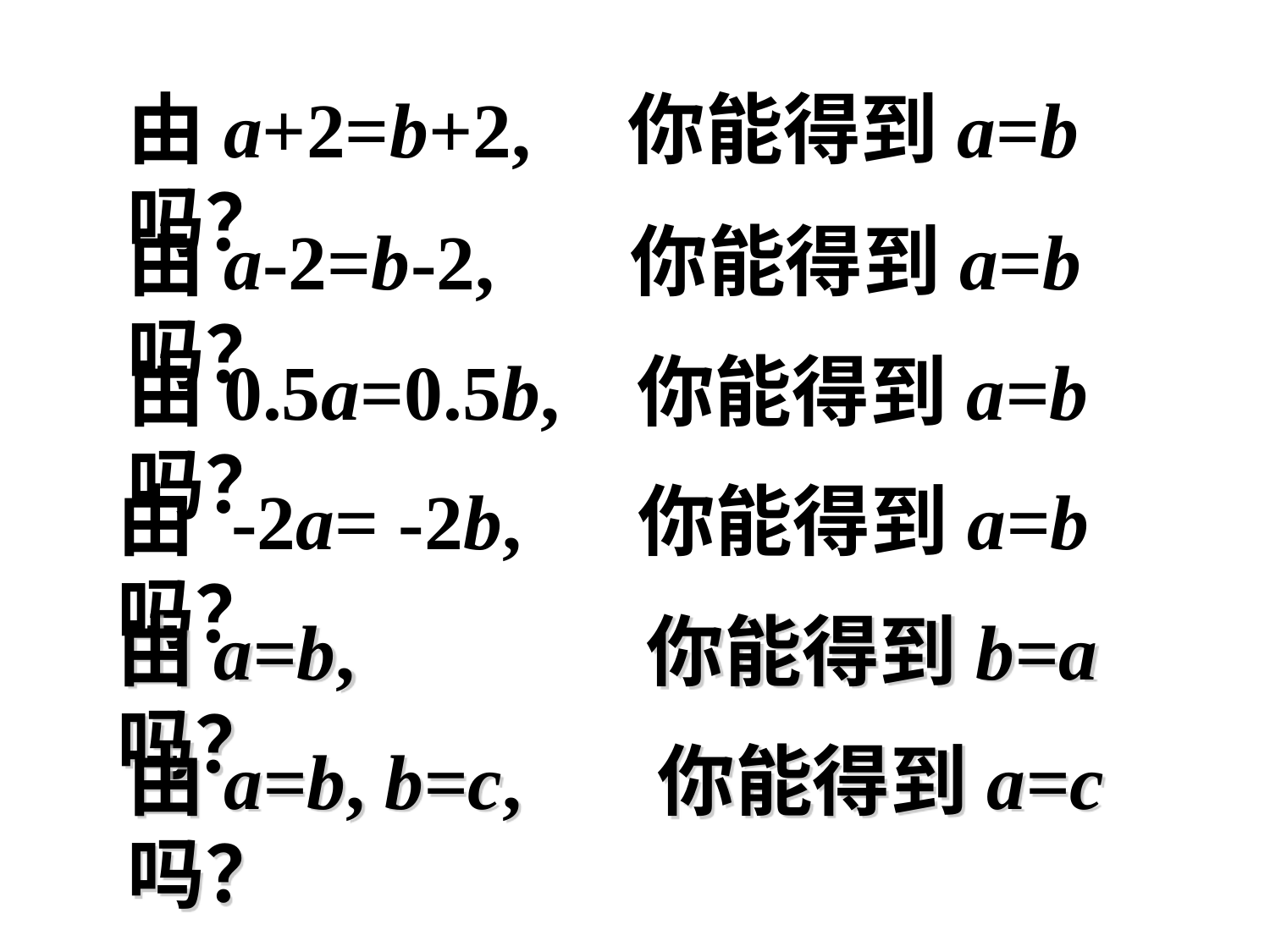

由a+2=b+2,    你能得到a=b吗？
由a-2=b-2,      你能得到a=b吗？
由0.5a=0.5b,   你能得到a=b吗？
由 -2a= -2b,     你能得到a=b吗？
由a=b,              你能得到b=a吗？
由a=b, b=c,      你能得到a=c吗？